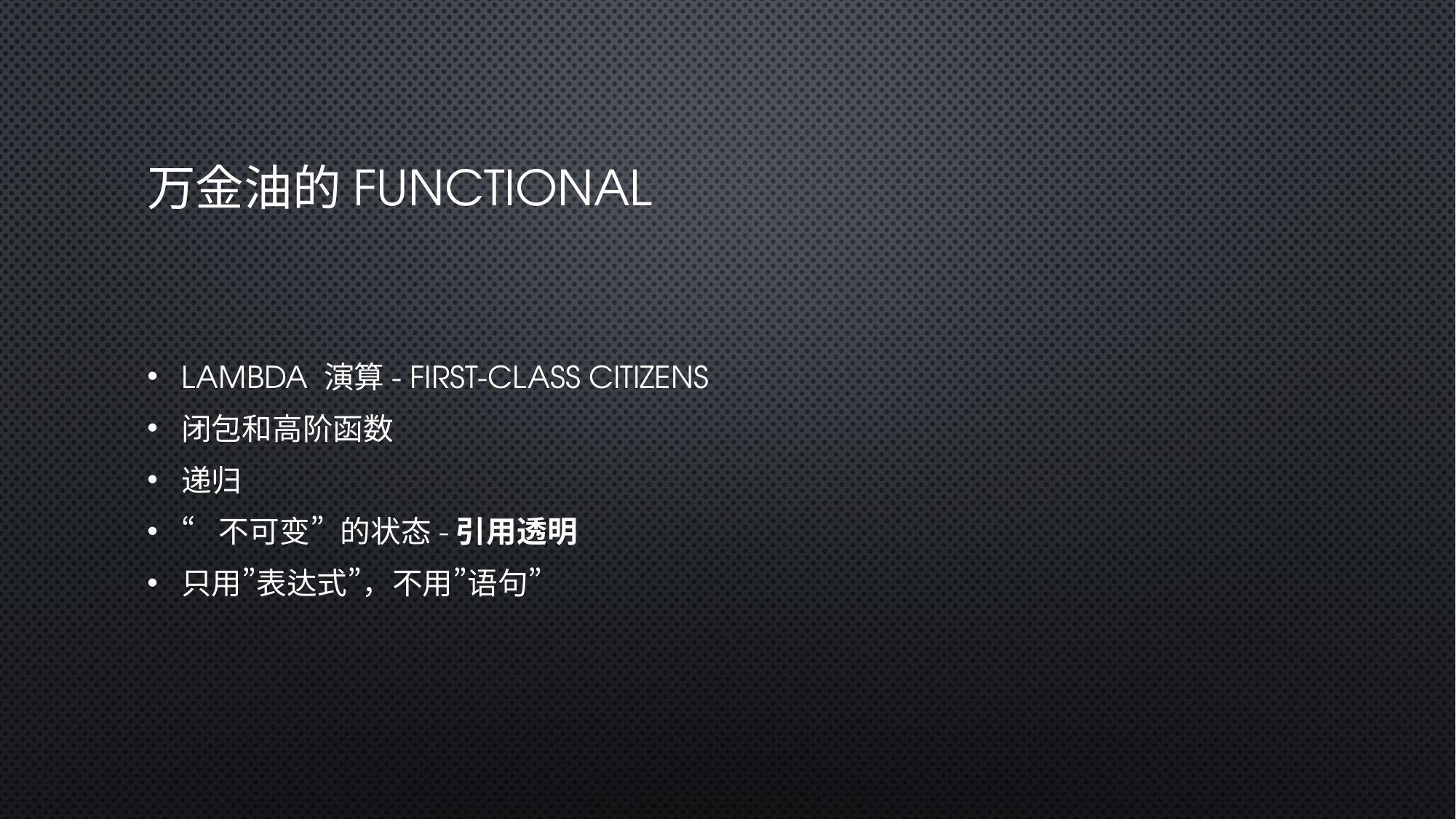

# 万金油的Functional
Lambda 演算- First-class Citizens
闭包和高阶函数
递归
“不可变”的状态-引用透明
只用”表达式”，不用”语句”